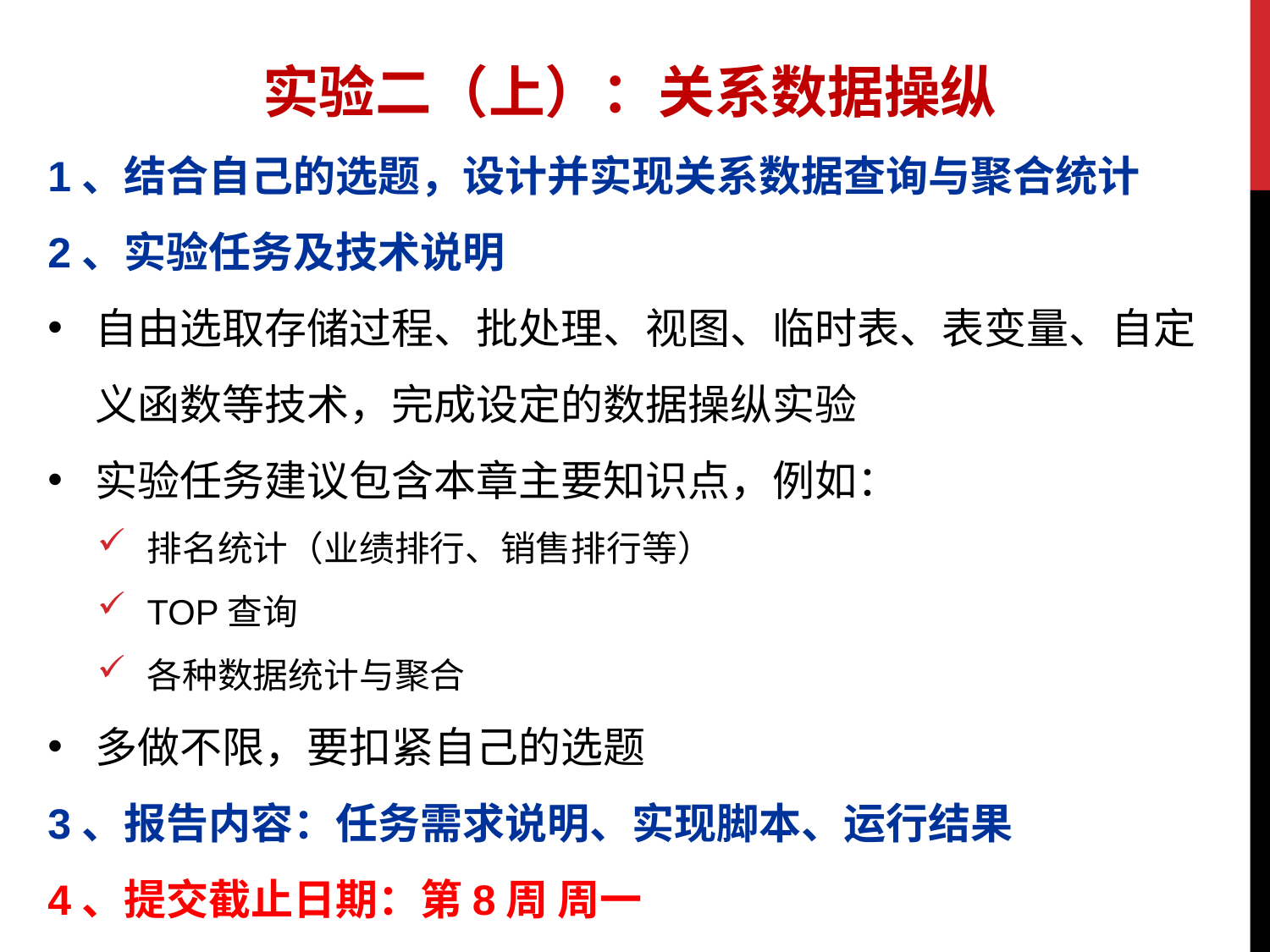

实验二（上）：关系数据操纵
1、结合自己的选题，设计并实现关系数据查询与聚合统计
2、实验任务及技术说明
自由选取存储过程、批处理、视图、临时表、表变量、自定义函数等技术，完成设定的数据操纵实验
实验任务建议包含本章主要知识点，例如：
排名统计（业绩排行、销售排行等）
TOP查询
各种数据统计与聚合
多做不限，要扣紧自己的选题
3、报告内容：任务需求说明、实现脚本、运行结果
4、提交截止日期：第8周 周一